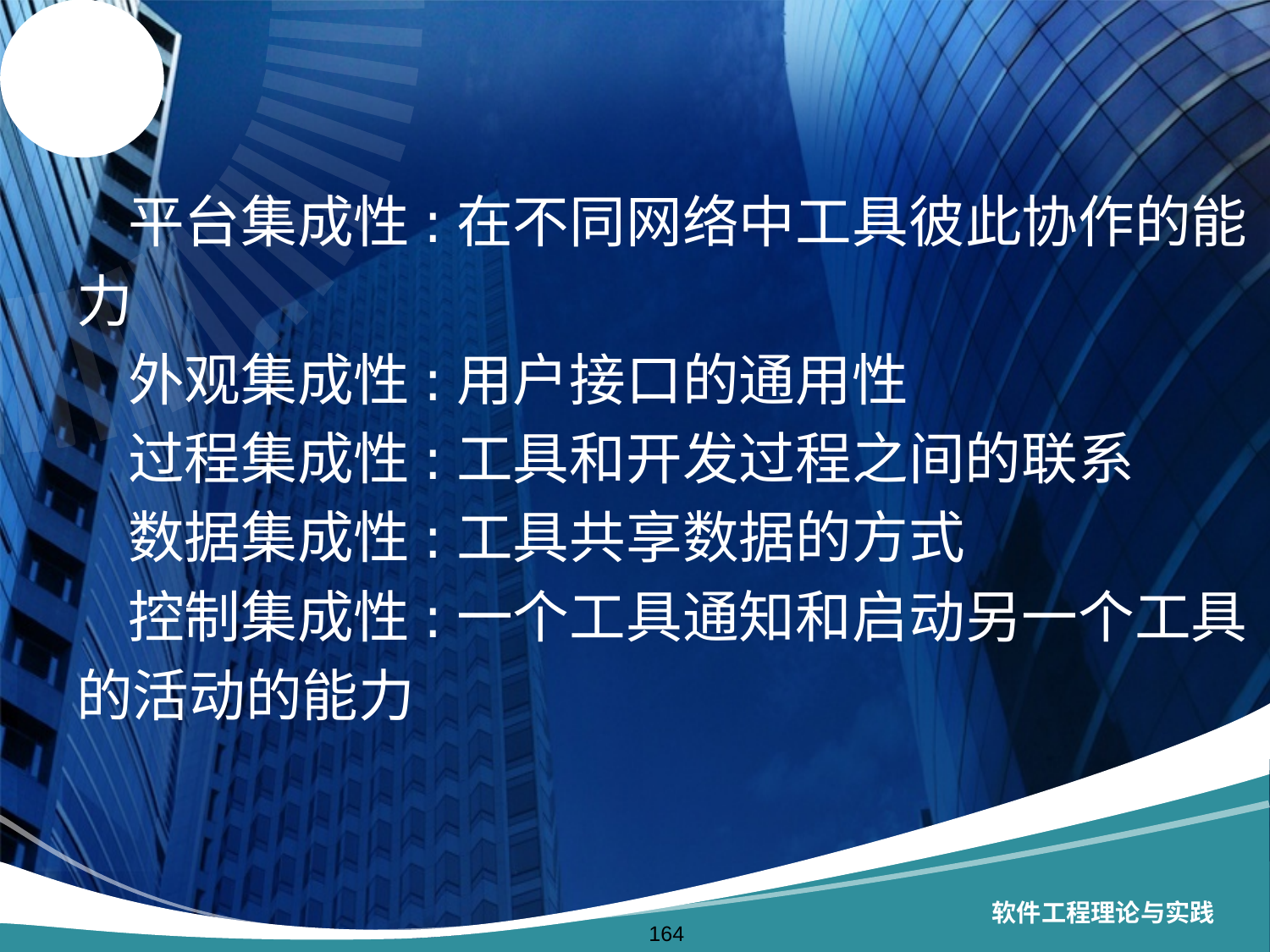

#
   平台集成性:在不同网络中工具彼此协作的能
力
   外观集成性:用户接口的通用性
   过程集成性:工具和开发过程之间的联系
   数据集成性:工具共享数据的方式
   控制集成性:一个工具通知和启动另一个工具
的活动的能力

软件工程理论与实践
164